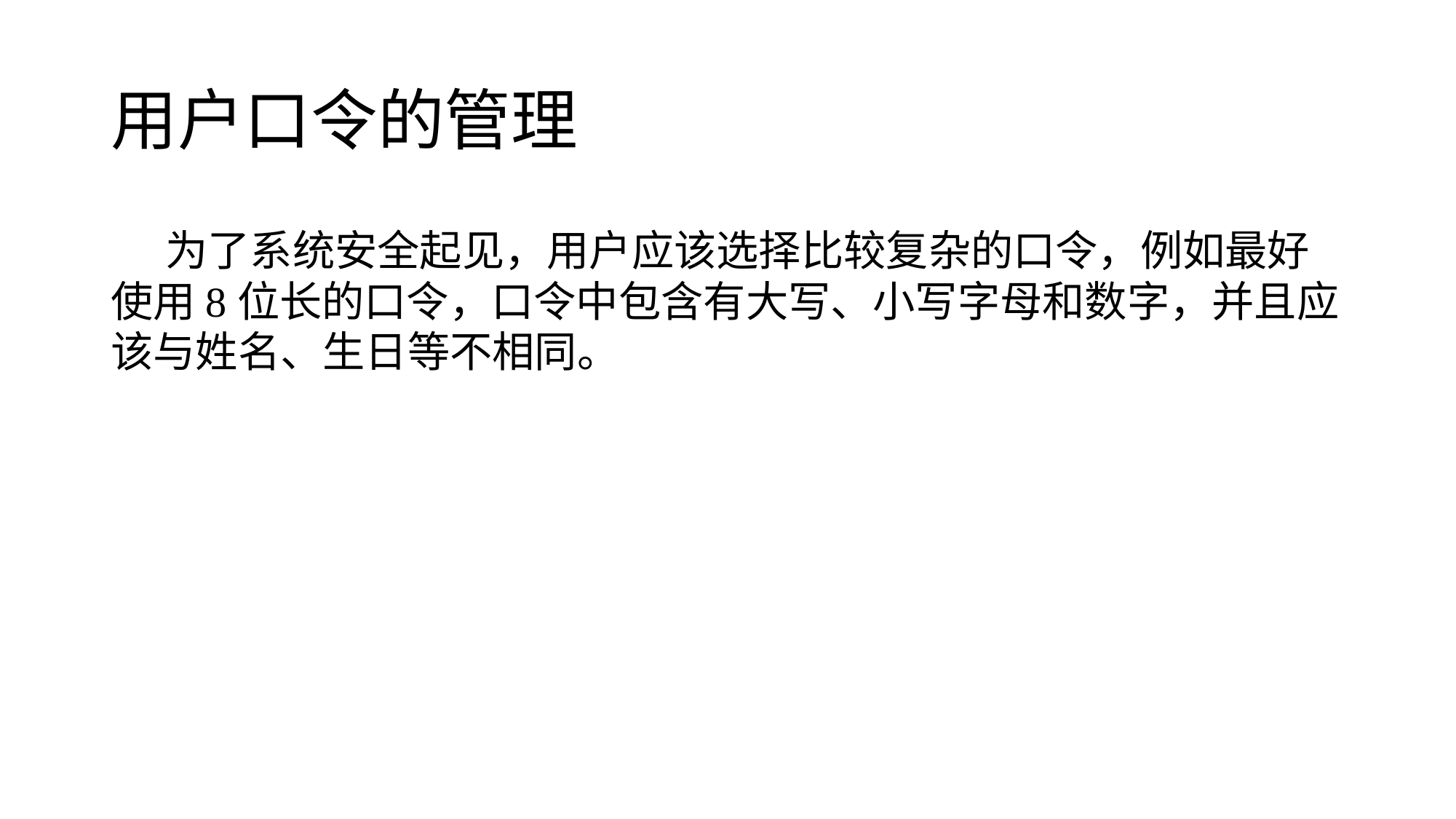

# 用户口令的管理
为了系统安全起见，用户应该选择比较复杂的口令，例如最好使用8位长的口令，口令中包含有大写、小写字母和数字，并且应该与姓名、生日等不相同。